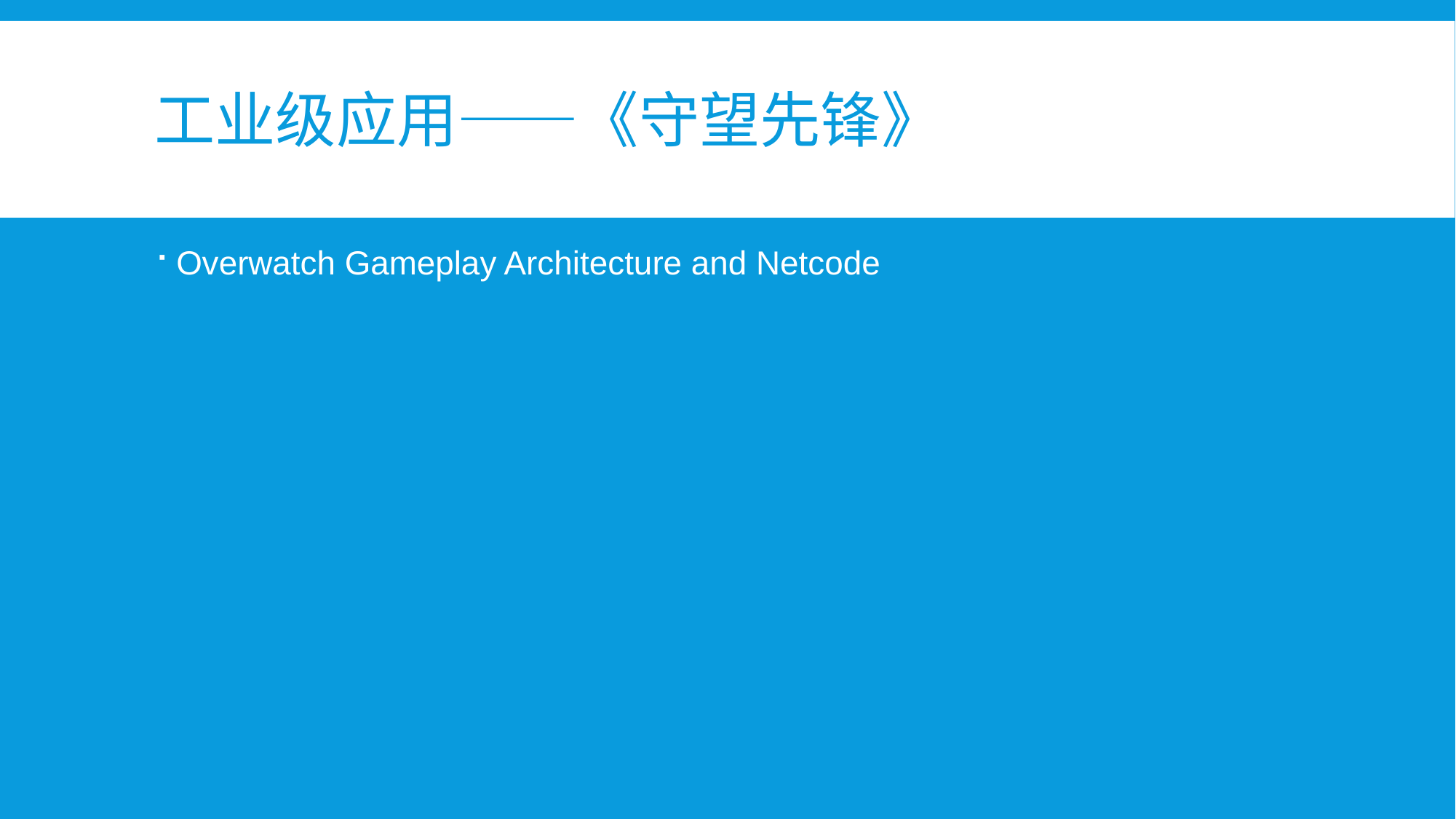

# 工业级应用——《守望先锋》
Overwatch Gameplay Architecture and Netcode